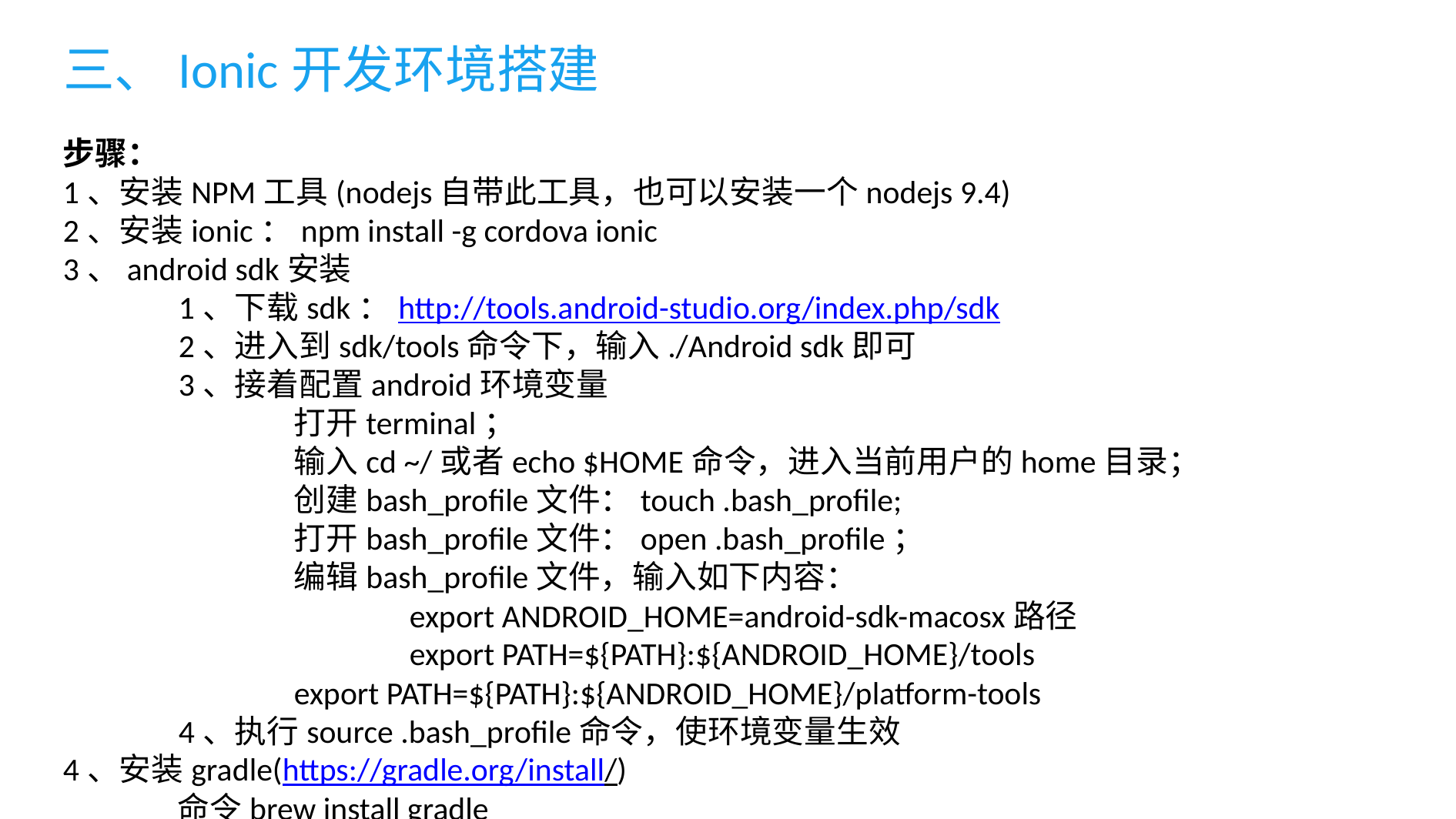

# 三、Ionic开发环境搭建
步骤：
1、安装NPM工具(nodejs自带此工具，也可以安装一个nodejs 9.4)
2、安装ionic：npm install -g cordova ionic
3、android sdk安装
 	1、下载sdk：http://tools.android-studio.org/index.php/sdk
	2、进入到sdk/tools命令下，输入./Android sdk即可
	3、接着配置android环境变量
     		打开terminal；
     		输入cd ~/或者echo $HOME命令，进入当前用户的home目录；
     		创建bash_profile文件：touch .bash_profile;
       		打开bash_profile文件：open .bash_profile；
     		编辑bash_profile文件，输入如下内容：
      			export ANDROID_HOME=android-sdk-macosx路径       			export PATH=${PATH}:${ANDROID_HOME}/tools       			export PATH=${PATH}:${ANDROID_HOME}/platform-tools
	4、执行source .bash_profile命令，使环境变量生效
4、安装gradle(https://gradle.org/install/)
               命令brew install gradle